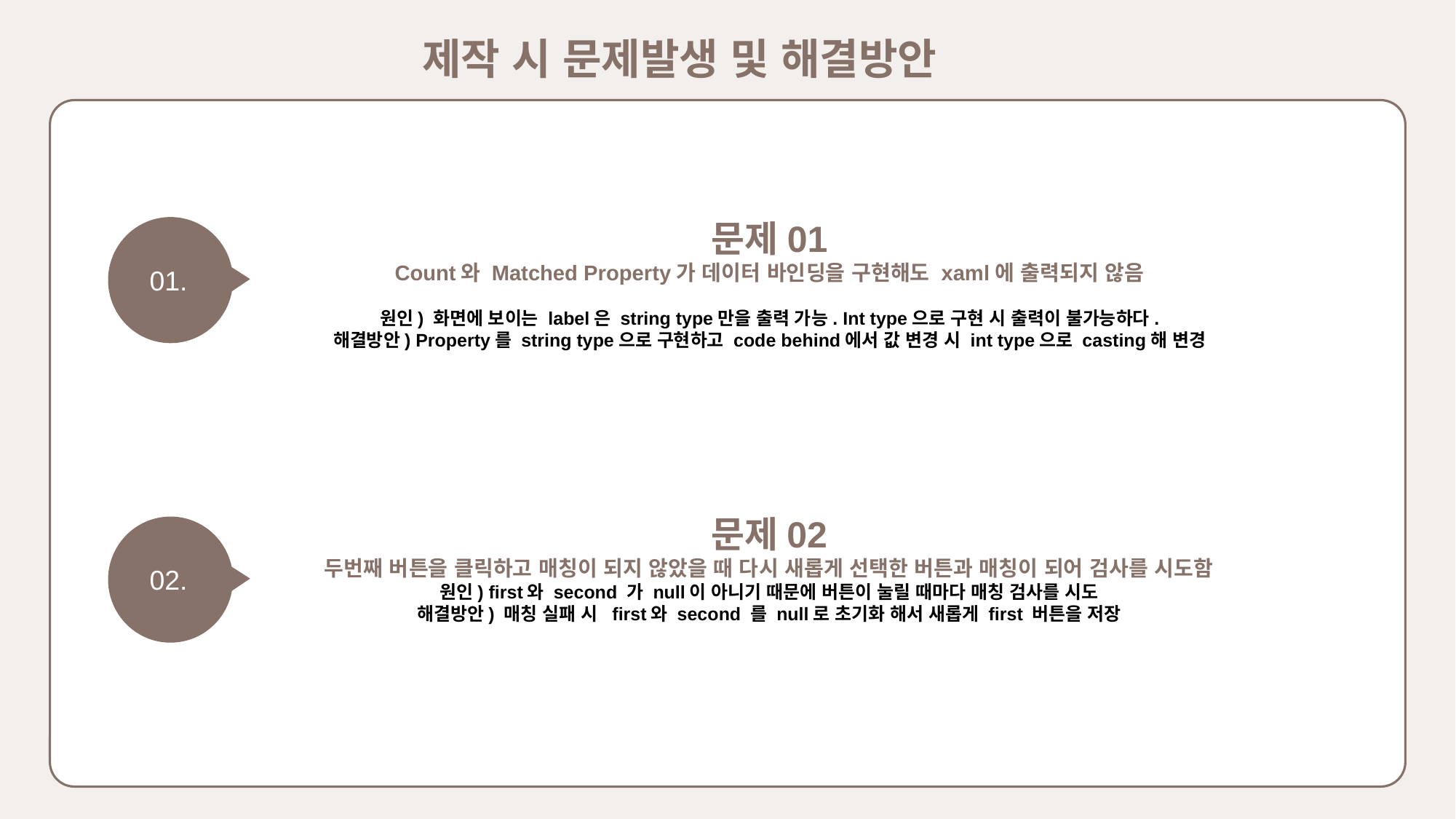

제작 시 문제발생 및 해결방안

문제01
Count와 Matched Property가 데이터 바인딩을 구현해도 xaml에 출력되지 않음

원인) 화면에 보이는 label은 string type만을 출력 가능. Int type으로 구현 시 출력이 불가능하다.
해결방안) Property를 string type으로 구현하고 code behind에서 값 변경 시 int type으로 casting해 변경

01.
문제02
두번째 버튼을 클릭하고 매칭이 되지 않았을 때 다시 새롭게 선택한 버튼과 매칭이 되어 검사를 시도함
원인) first와 second 가 null이 아니기 때문에 버튼이 눌릴 때마다 매칭 검사를 시도
해결방안) 매칭 실패 시  first와 second 를 null로 초기화 해서 새롭게 first 버튼을 저장

02.